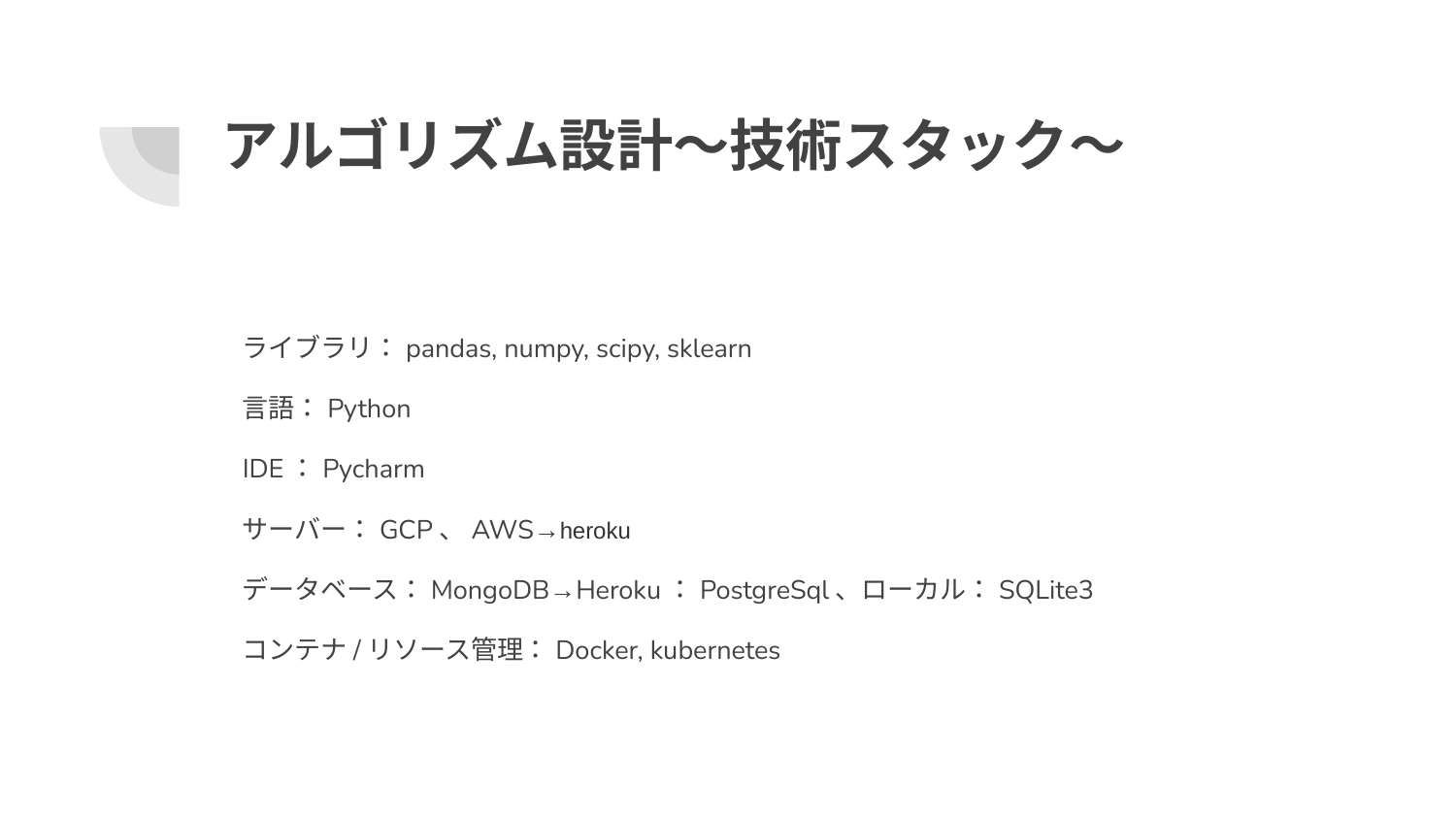

# アルゴリズム設計〜技術スタック〜
ライブラリ：pandas, numpy, scipy, sklearn
言語：Python
IDE：Pycharm
サーバー：GCP、AWS→heroku
データベース：MongoDB→Heroku：PostgreSql、ローカル：SQLite3
コンテナ/リソース管理：Docker, kubernetes